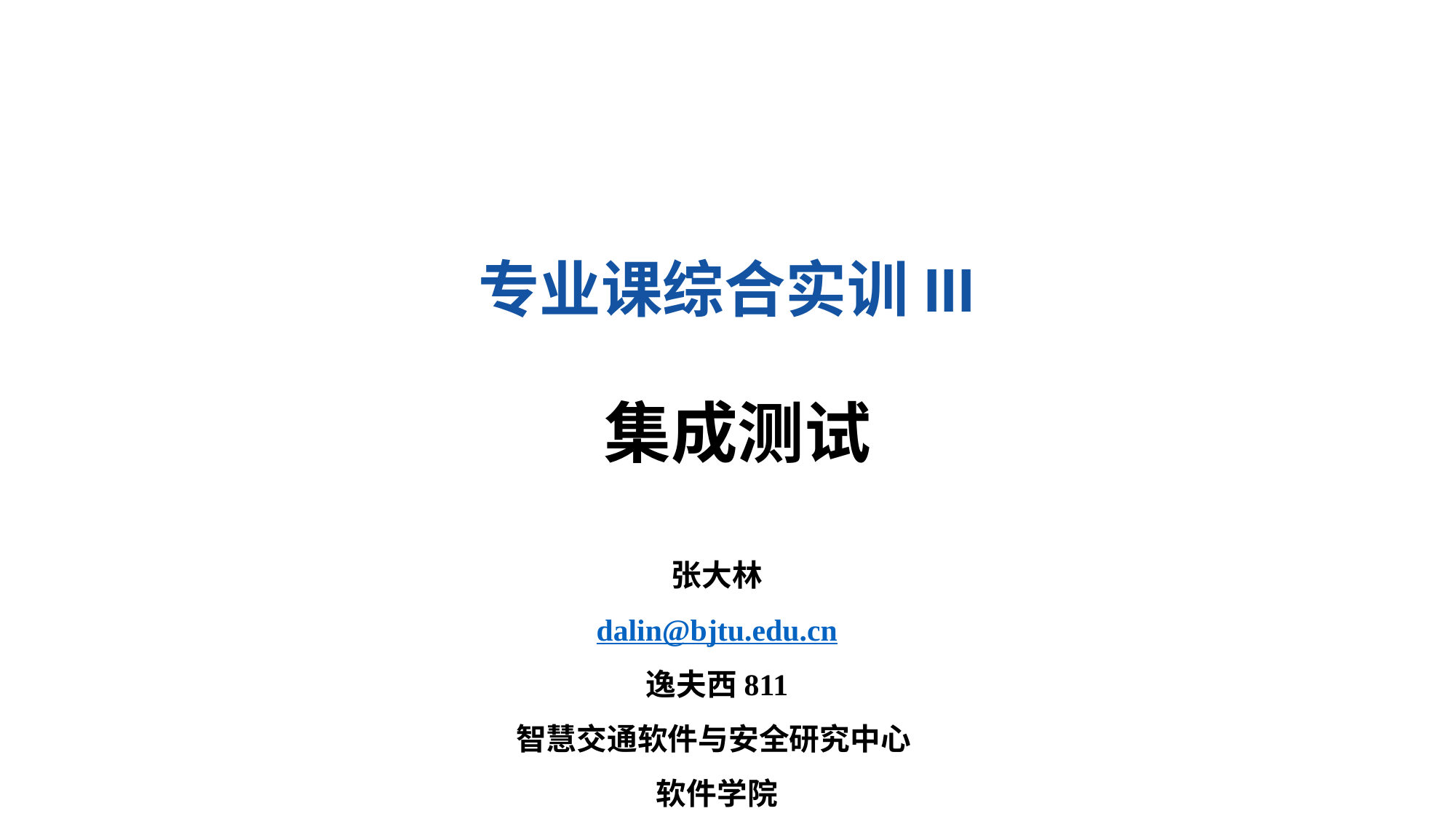

专业课综合实训III
集成测试
张大林
dalin@bjtu.edu.cn
逸夫西811
智慧交通软件与安全研究中心
软件学院